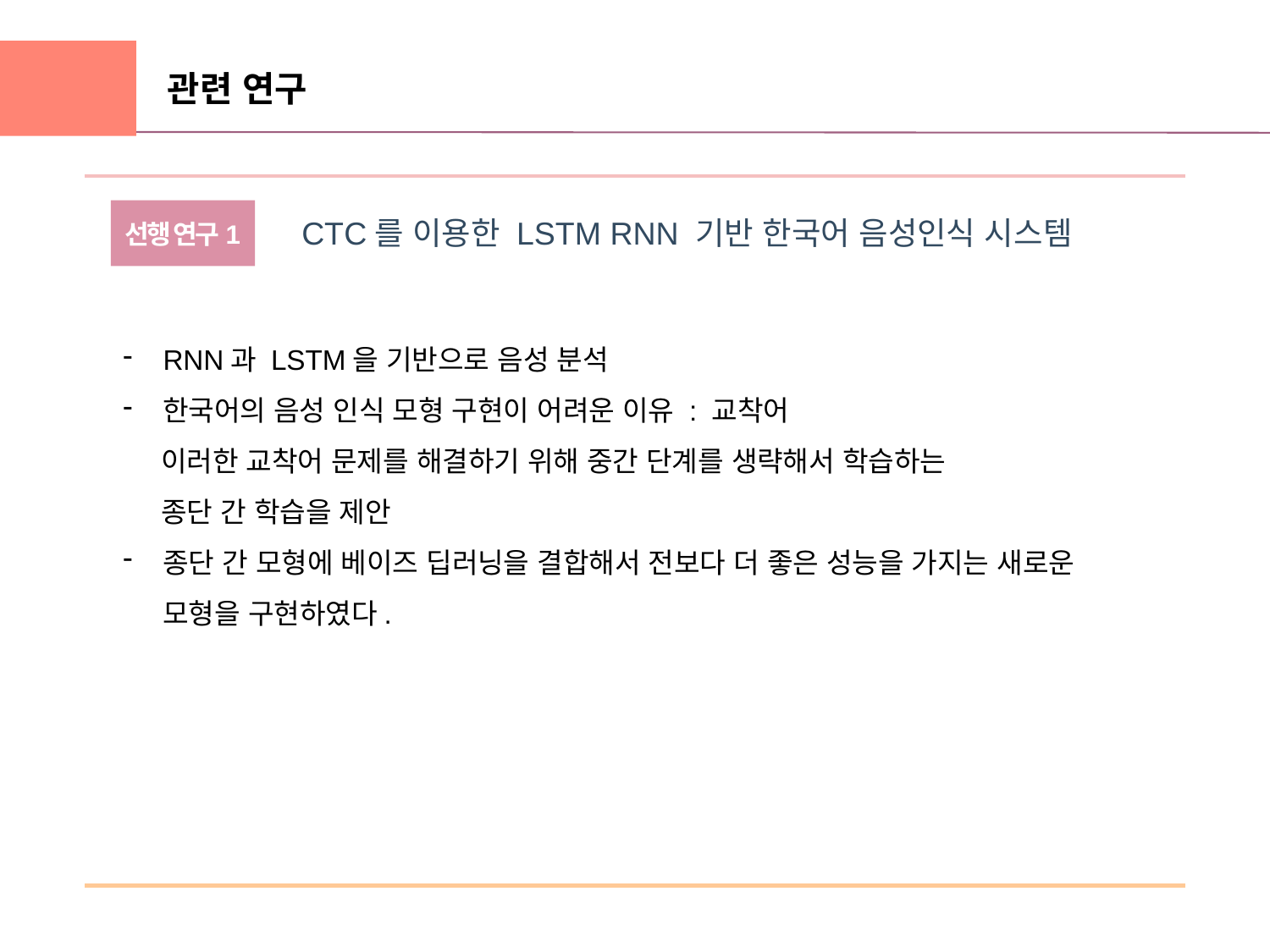

관련 연구
선행 연구1
CTC를 이용한 LSTM RNN 기반 한국어 음성인식 시스템
RNN과 LSTM을 기반으로 음성 분석
한국어의 음성 인식 모형 구현이 어려운 이유 : 교착어
    이러한 교착어 문제를 해결하기 위해 중간 단계를 생략해서 학습하는
    종단 간 학습을 제안
종단 간 모형에 베이즈 딥러닝을 결합해서 전보다 더 좋은 성능을 가지는 새로운 모형을 구현하였다.